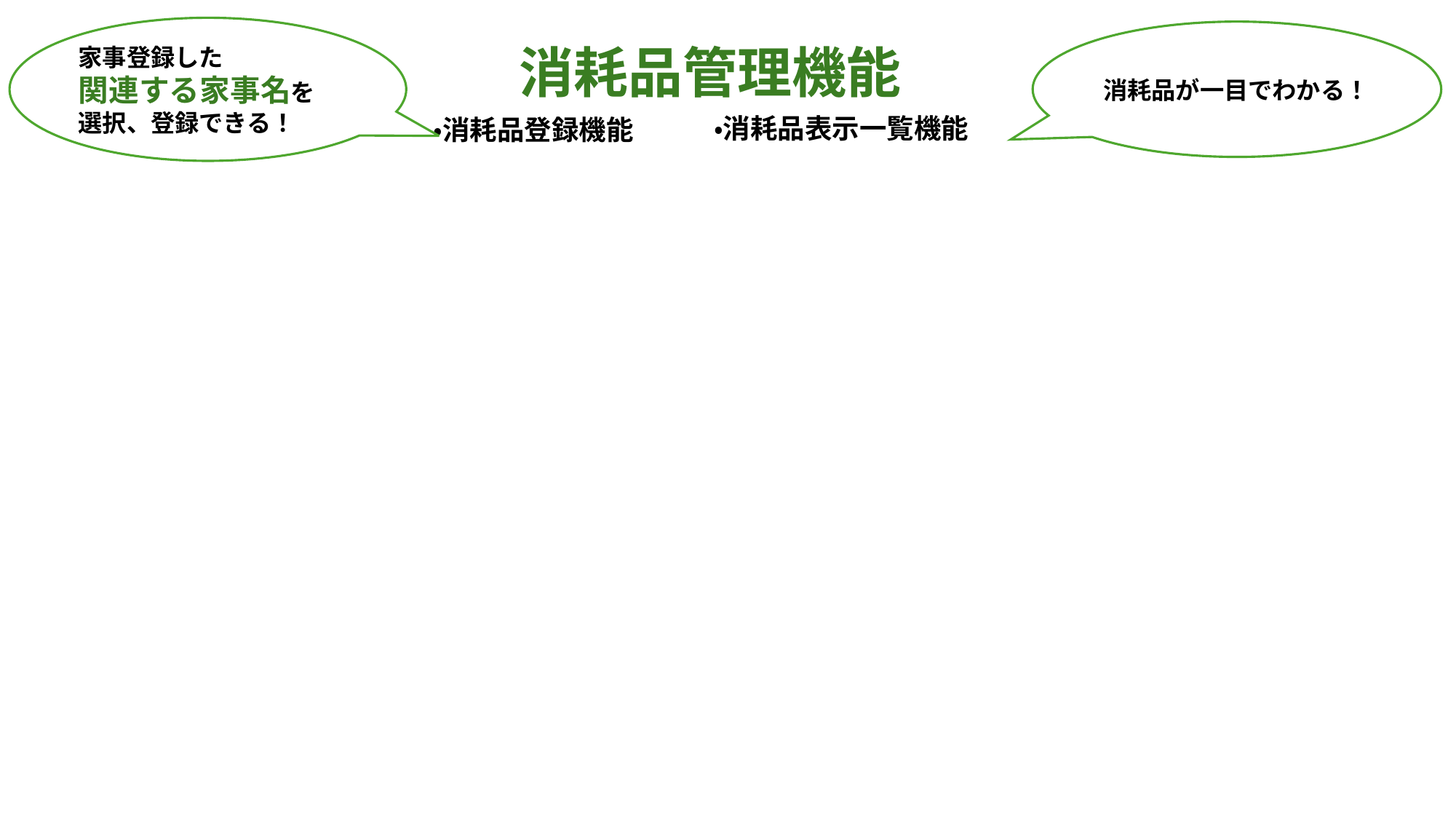

家事登録した
関連する家事名を
選択、登録できる！

消耗品が一目でわかる！
消耗品管理機能
・消耗品表示一覧機能
・消耗品登録機能